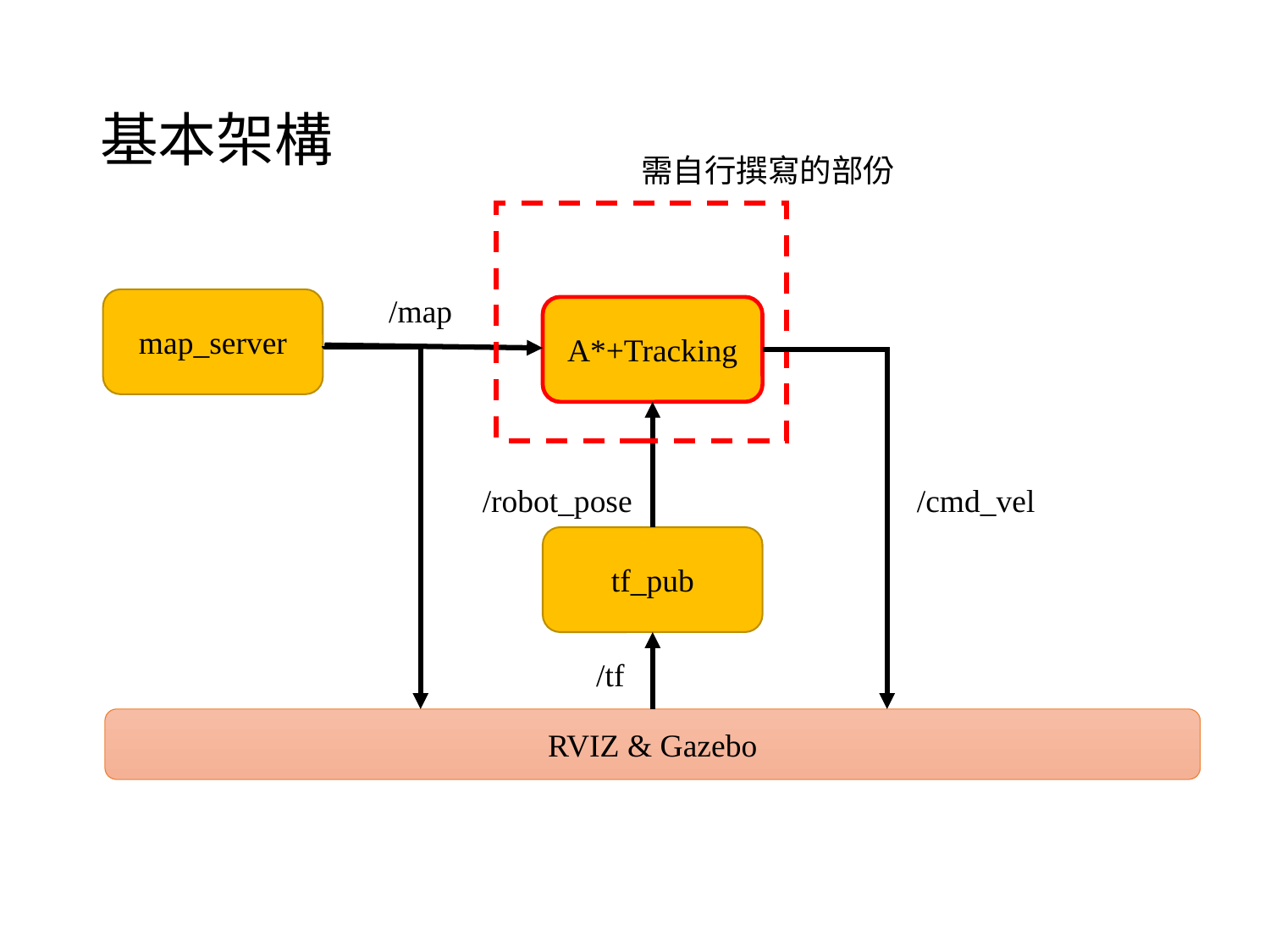

# 基本架構
需自行撰寫的部份

/map
map_server
A*+Tracking
/robot_pose
/cmd_vel
tf_pub
/tf
RVIZ & Gazebo